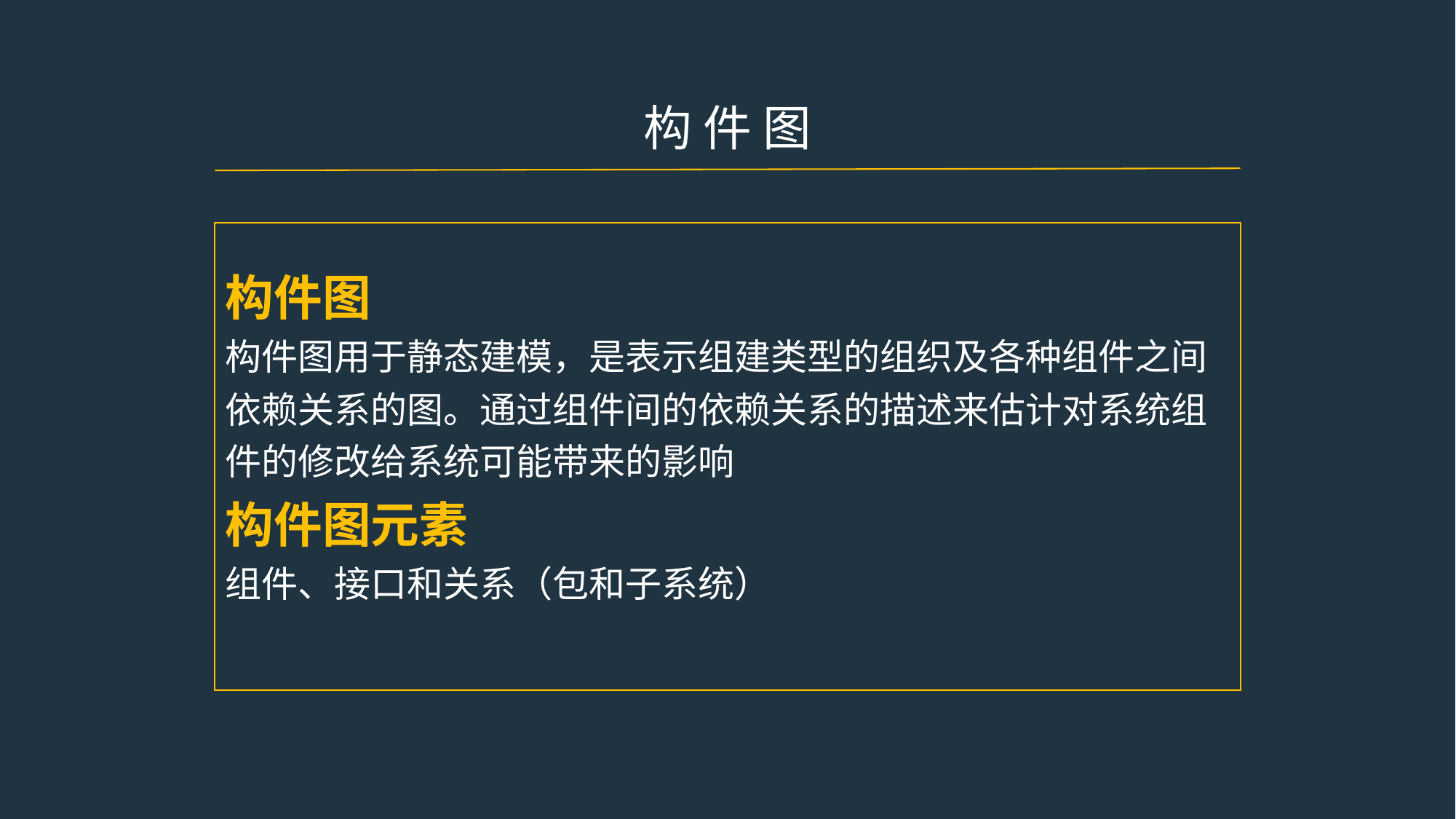

构 件 图
构件图
构件图用于静态建模，是表示组建类型的组织及各种组件之间依赖关系的图。通过组件间的依赖关系的描述来估计对系统组件的修改给系统可能带来的影响
构件图元素
组件、接口和关系（包和子系统）